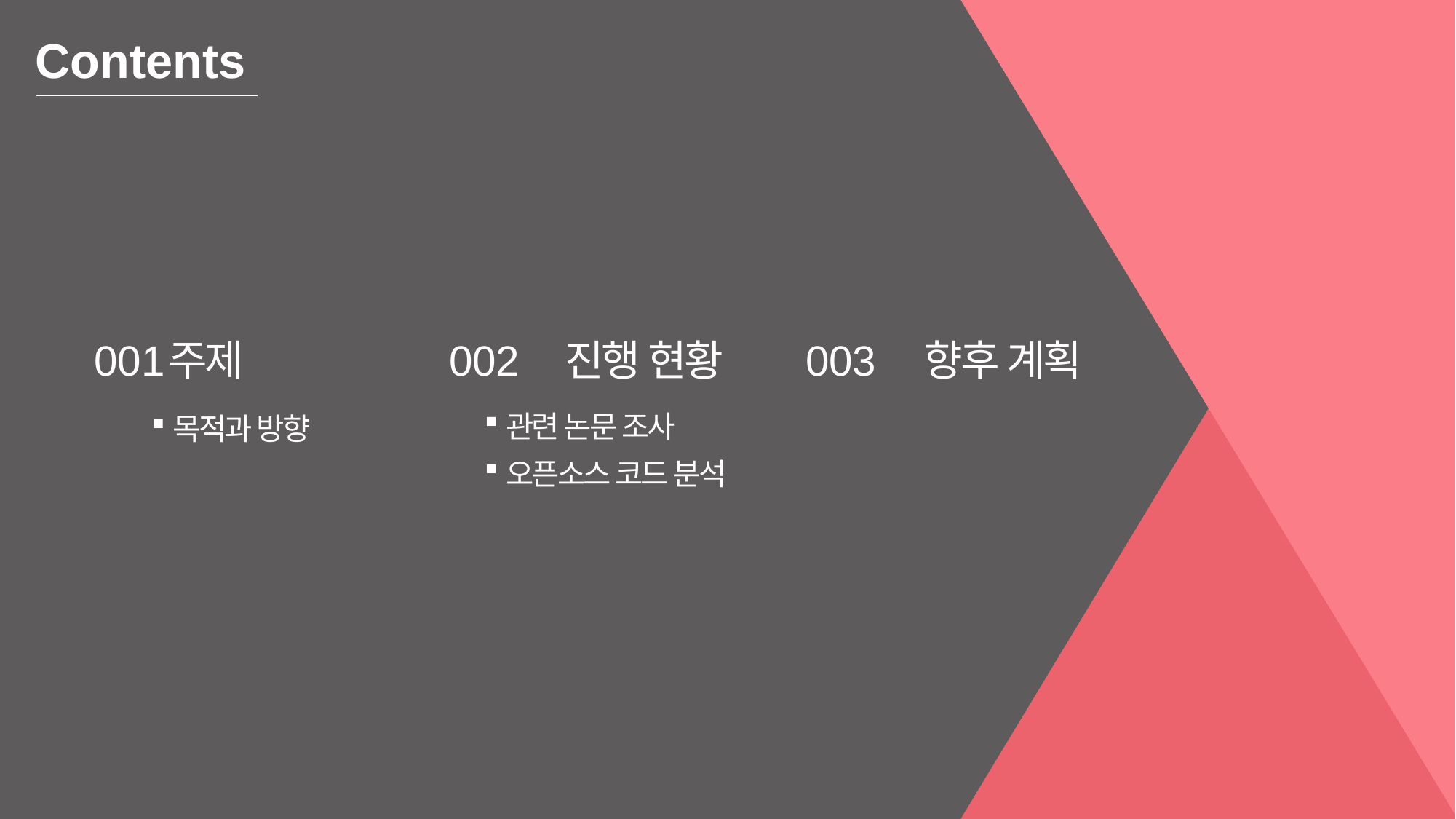

Contents
001
주제
002
진행 현황
003
향후 계획

목적과 방향

관련 논문 조사
오픈소스 코드 분석